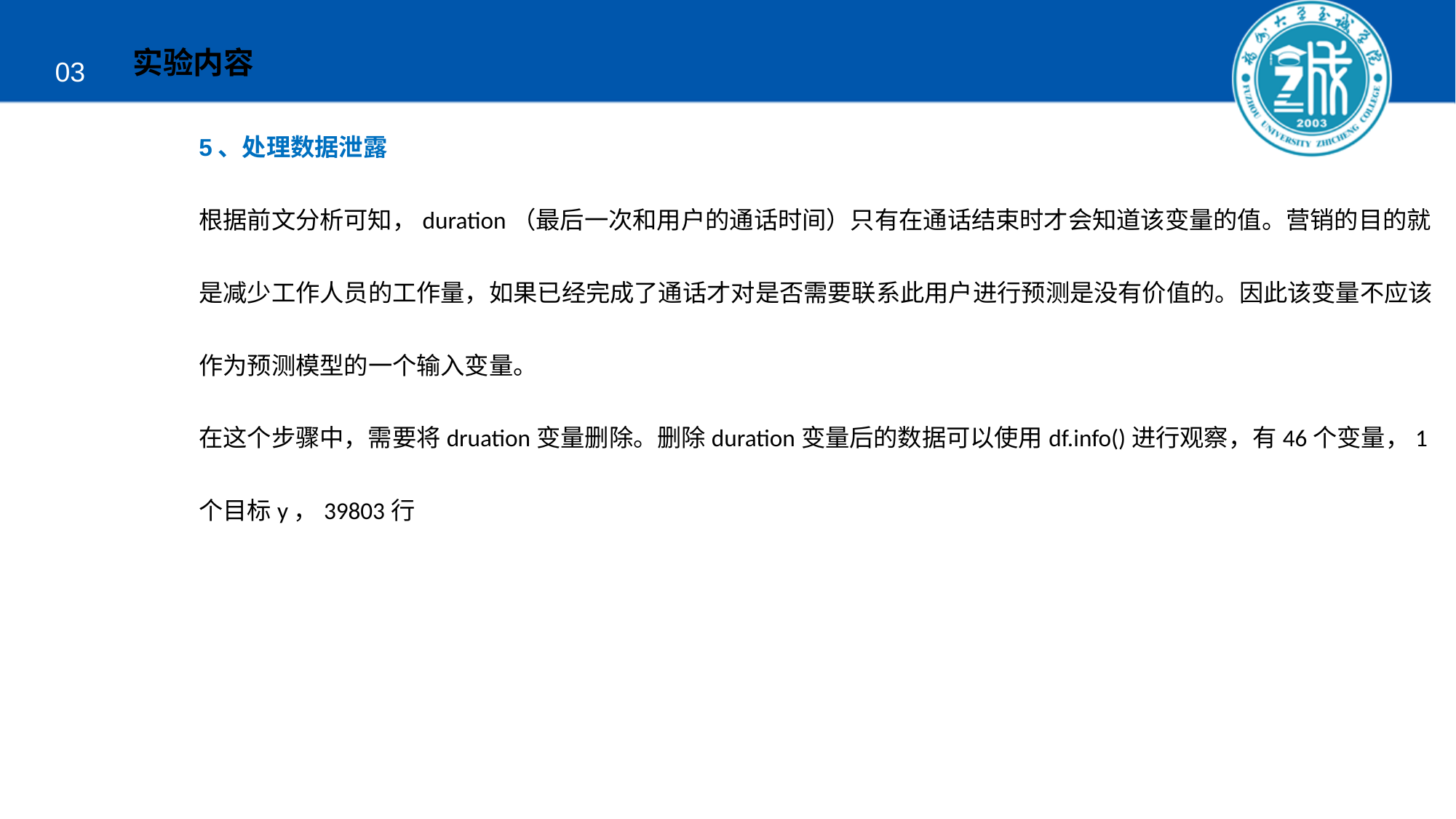

实验内容
03
5、处理数据泄露
根据前文分析可知，duration（最后一次和用户的通话时间）只有在通话结束时才会知道该变量的值。营销的目的就是减少工作人员的工作量，如果已经完成了通话才对是否需要联系此用户进行预测是没有价值的。因此该变量不应该作为预测模型的一个输入变量。
在这个步骤中，需要将druation变量删除。删除duration变量后的数据可以使用df.info()进行观察，有46个变量，1个目标y，39803行